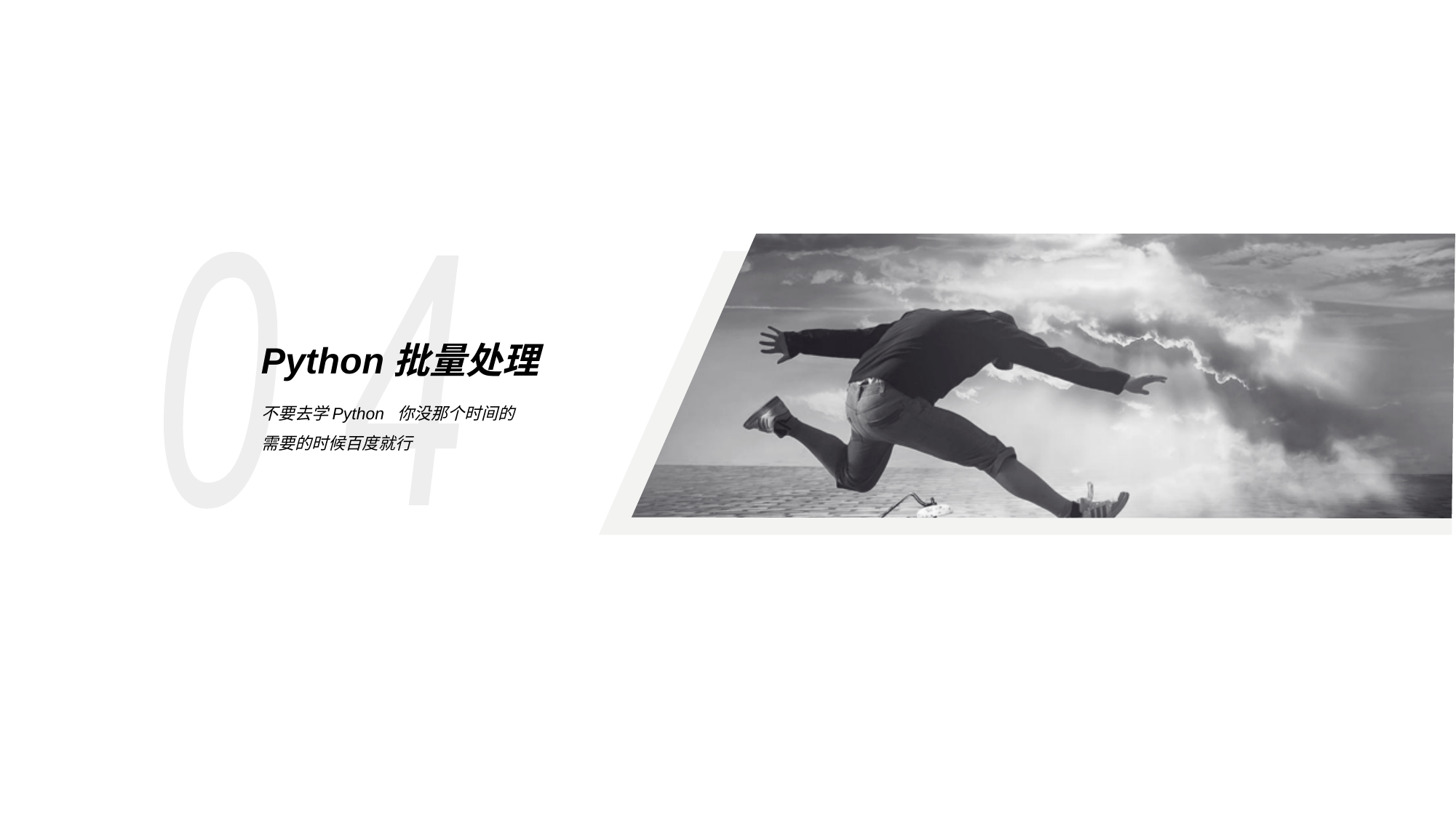

0 4
# Python批量处理
不要去学Python  你没那个时间的
需要的时候百度就行